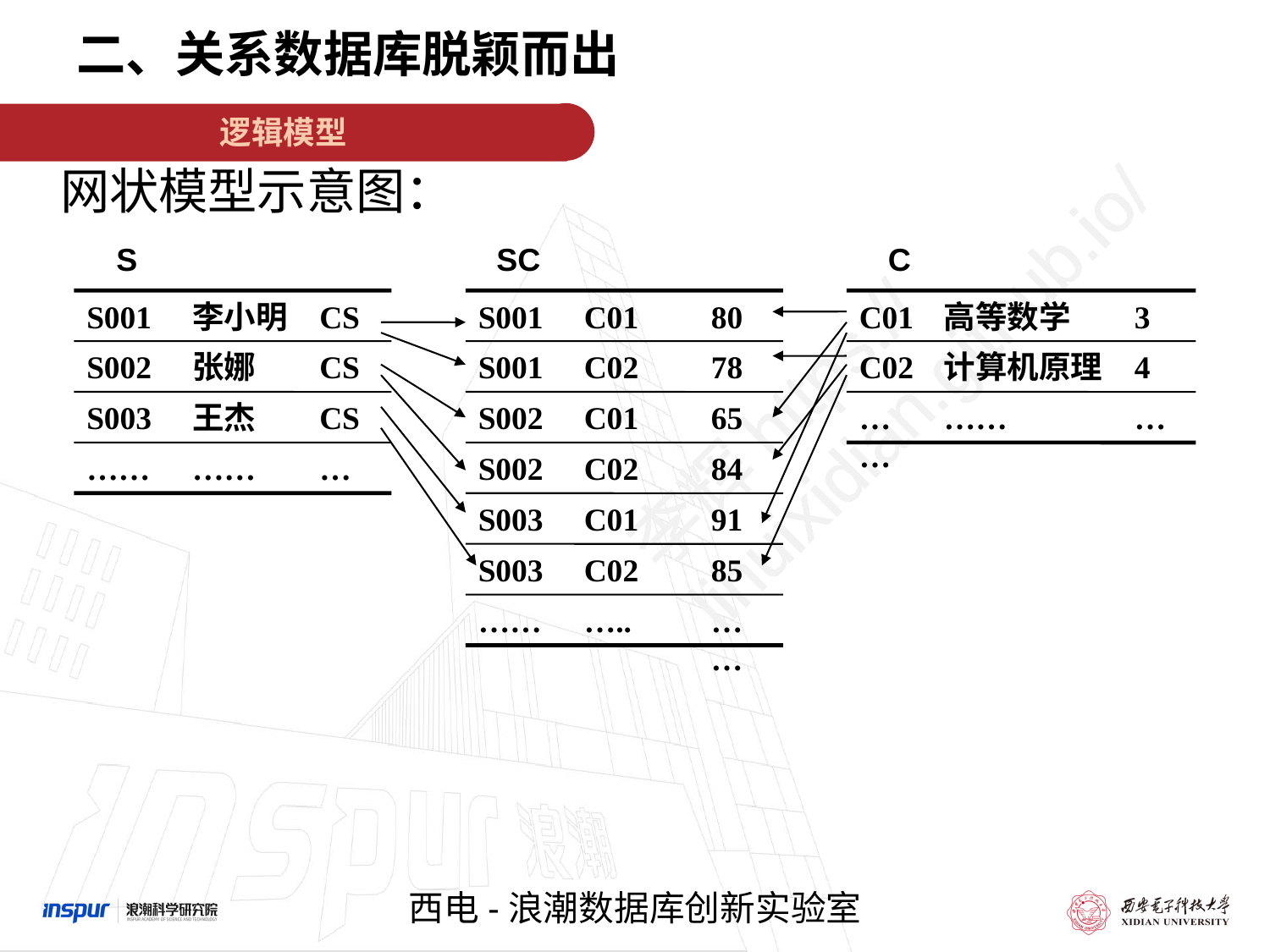

二、关系数据库脱颖而出

逻辑模型
网状模型示意图：
S
SC
C
S001

李小明
CS

S001

C01
80

C01

高等数学
3

S002

张娜
CS

S001

C02
78

C02

计算机原理
4

S003

王杰
CS

S002

C01
65

……

……
…

……

……
…
S002

C02
84

S003

C01
91
S003

C02
85
……

…..
……